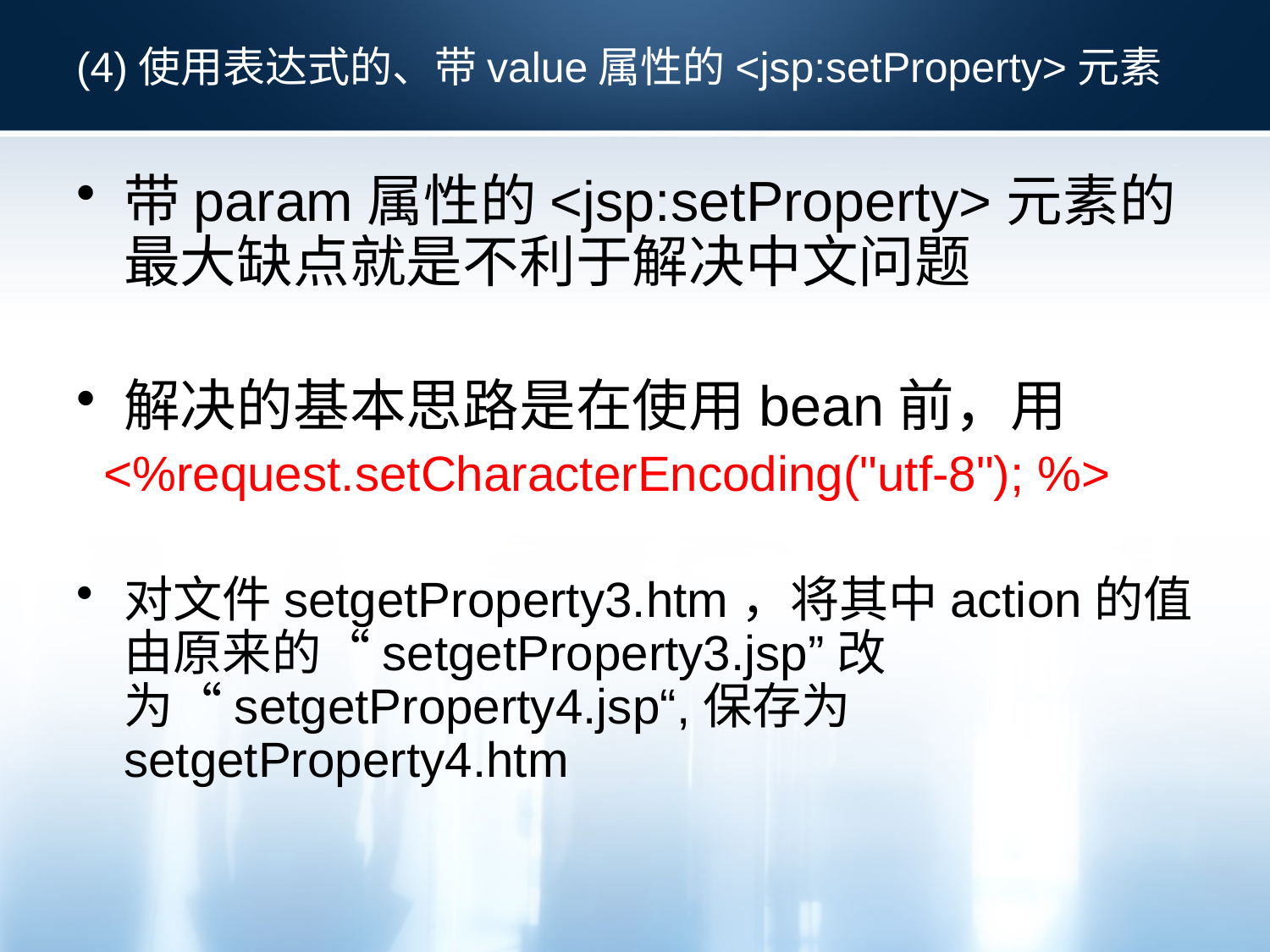

# (4)使用表达式的、带value属性的<jsp:setProperty>元素
带param属性的<jsp:setProperty>元素的最大缺点就是不利于解决中文问题

解决的基本思路是在使用bean前，用
  <%request.setCharacterEncoding("utf-8"); %>

对文件setgetProperty3.htm，将其中action的值由原来的“setgetProperty3.jsp”改为“setgetProperty4.jsp“,保存为setgetProperty4.htm